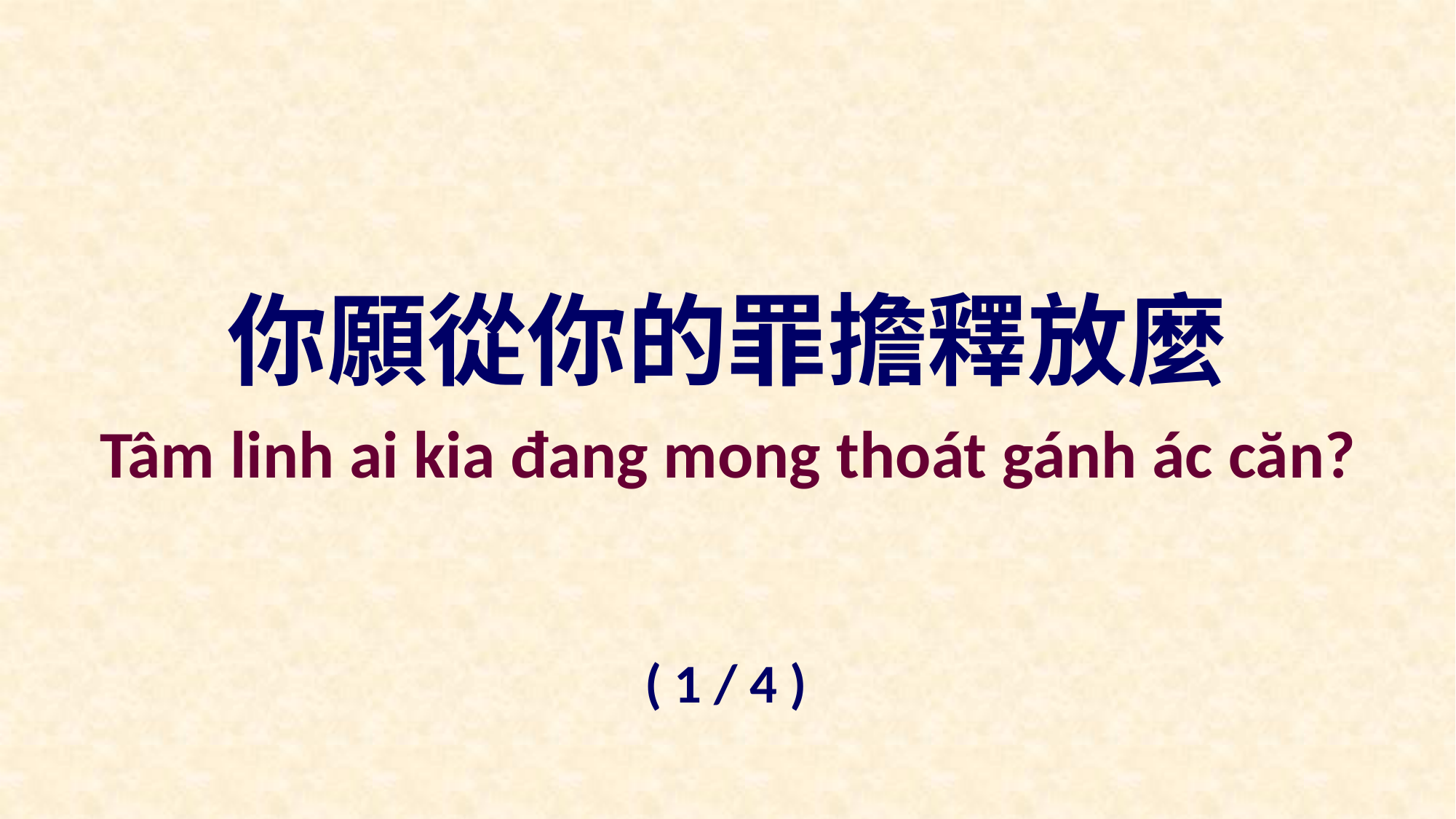

你願從你的罪擔釋放麼
Tâm linh ai kia đang mong thoát gánh ác căn?
( 1 / 4 )